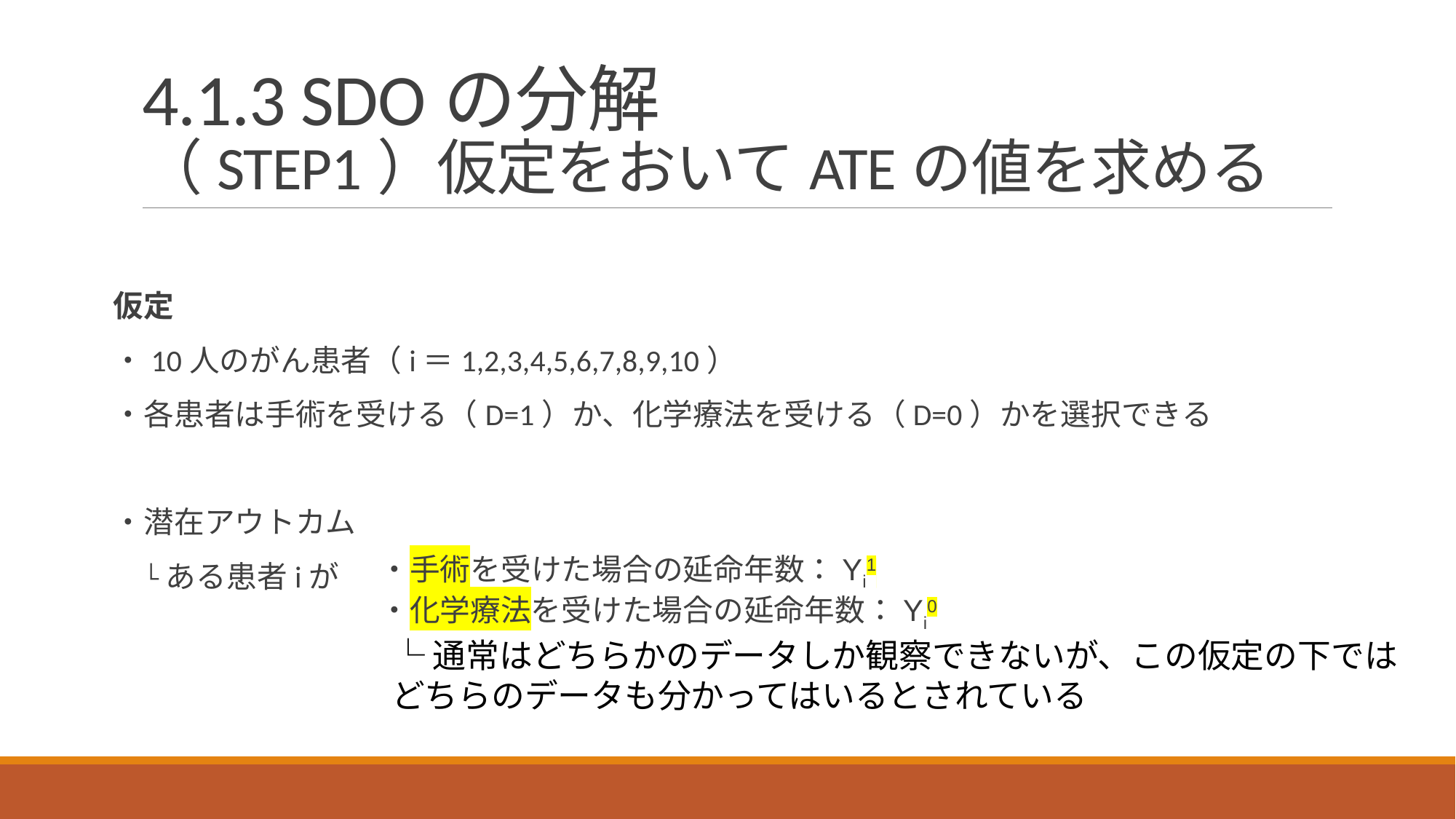

# 4.1.3 SDOの分解 （STEP1）仮定をおいてATEの値を求める
仮定
・10人のがん患者（i＝1,2,3,4,5,6,7,8,9,10）
・各患者は手術を受ける（D=1）か、化学療法を受ける（D=0）かを選択できる

・潜在アウトカム
　└ ある患者iが

・手術を受けた場合の延命年数：Yi1​
・化学療法を受けた場合の延命年数：Yi0​
└通常はどちらかのデータしか観察できないが、この仮定の下ではどちらのデータも分かってはいるとされている